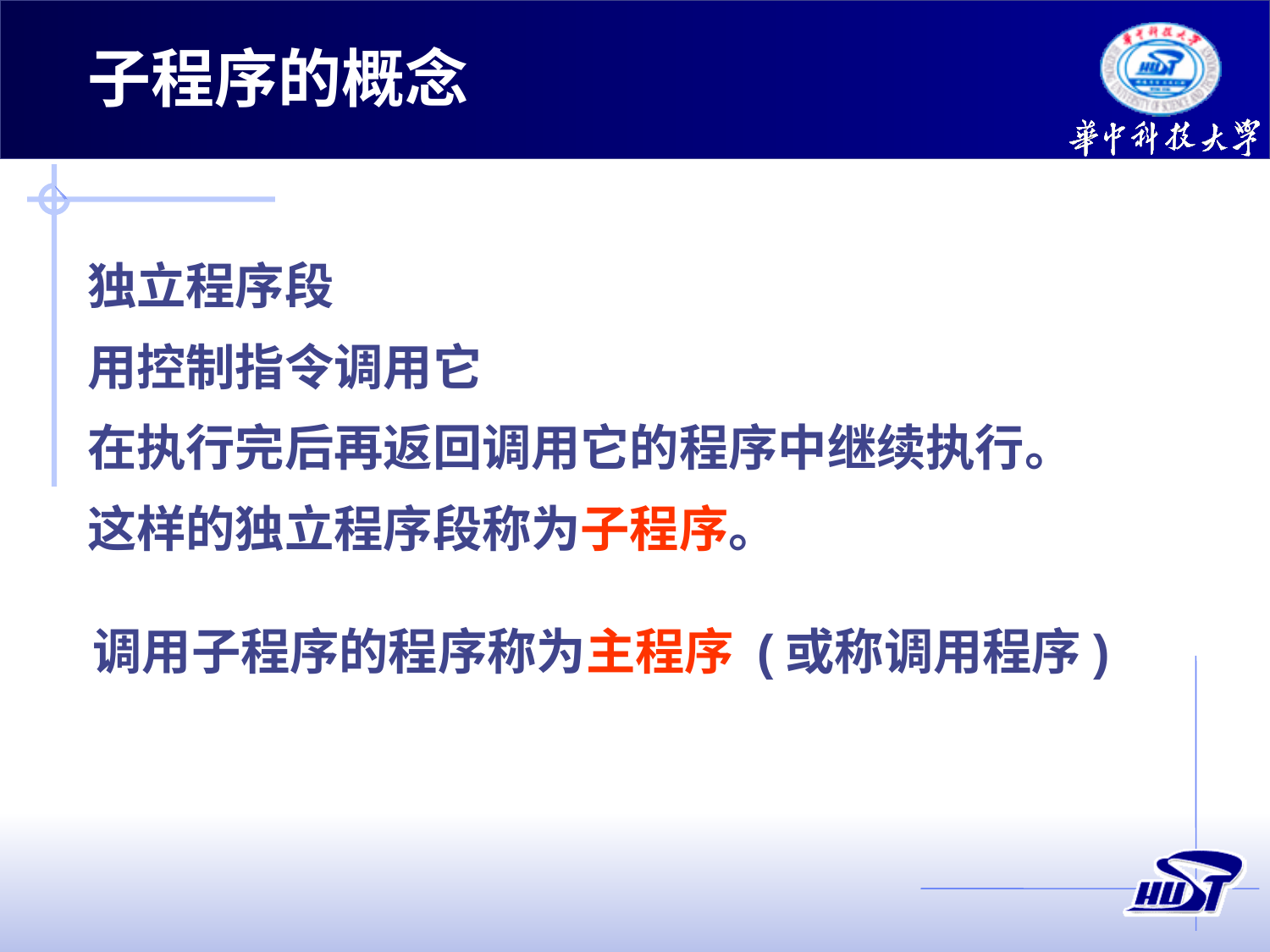

子程序的概念
独立程序段
用控制指令调用它
在执行完后再返回调用它的程序中继续执行。
这样的独立程序段称为子程序。
调用子程序的程序称为主程序 (或称调用程序)